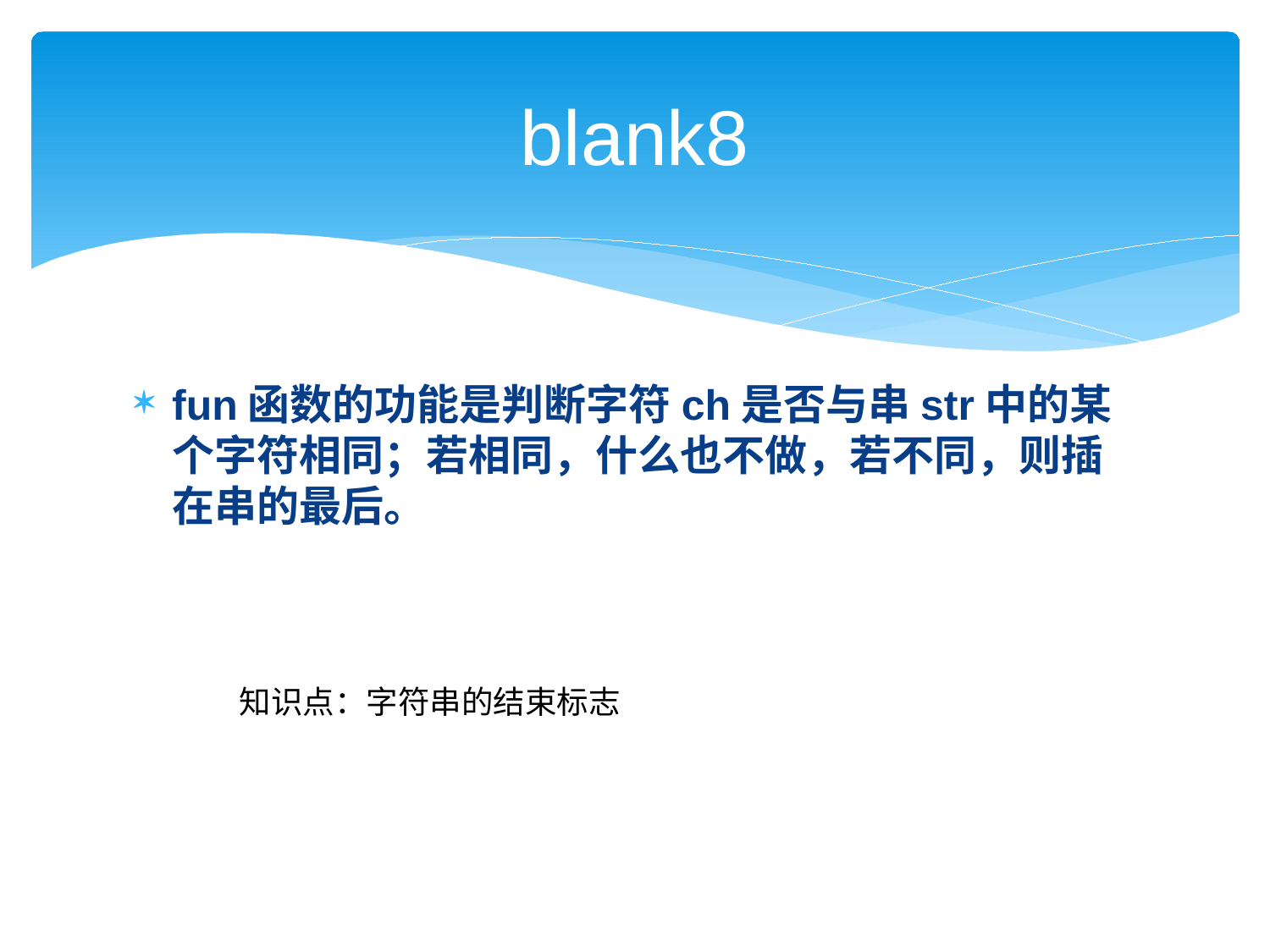

# blank8
fun函数的功能是判断字符ch是否与串str中的某个字符相同；若相同，什么也不做，若不同，则插在串的最后。

知识点：字符串的结束标志